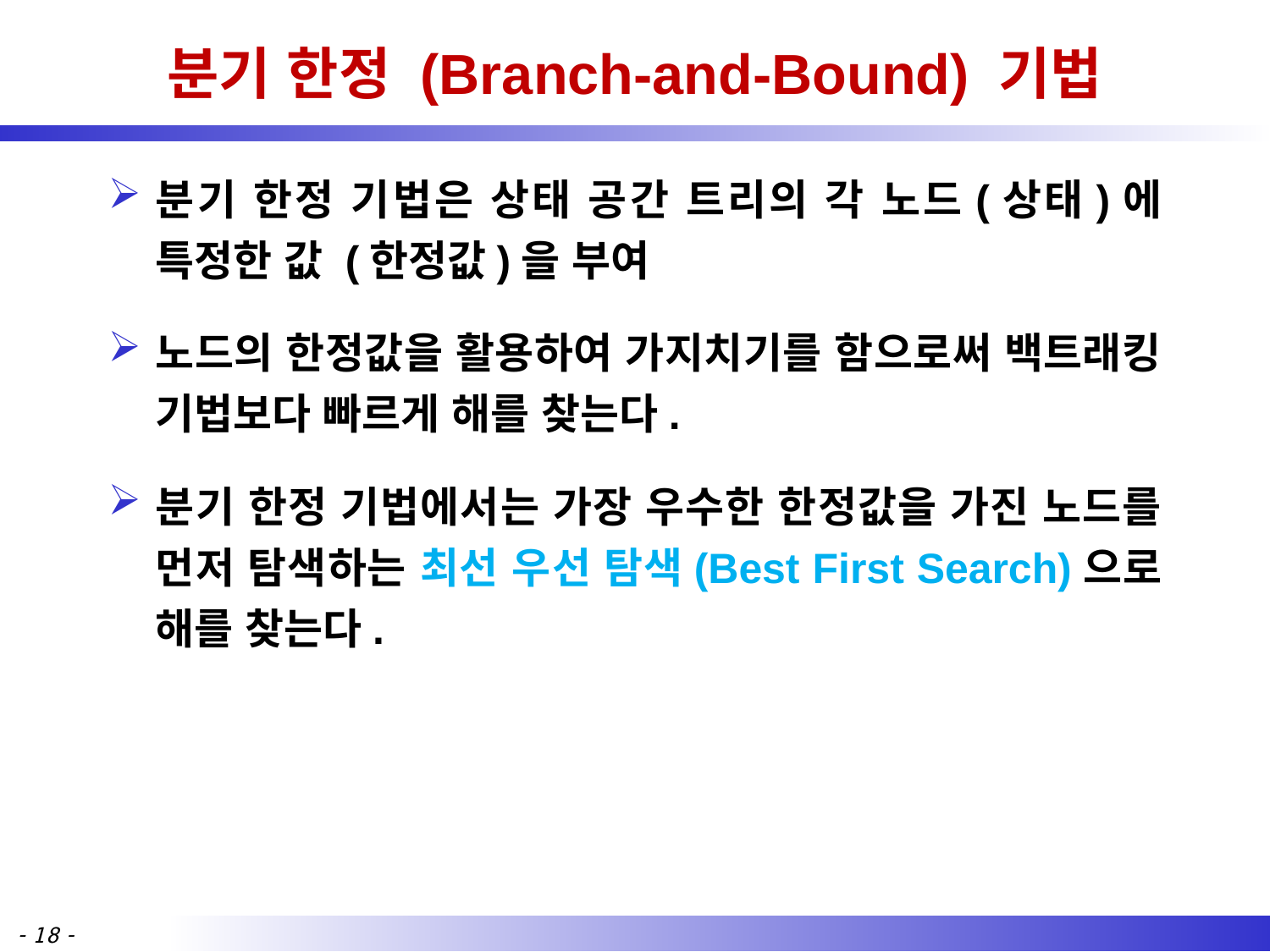

# 분기 한정 (Branch-and-Bound) 기법
분기 한정 기법은 상태 공간 트리의 각 노드(상태)에 특정한 값 (한정값)을 부여
노드의 한정값을 활용하여 가지치기를 함으로써 백트래킹 기법보다 빠르게 해를 찾는다.
분기 한정 기법에서는 가장 우수한 한정값을 가진 노드를 먼저 탐색하는 최선 우선 탐색(Best First Search)으로 해를 찾는다.
- 18 -